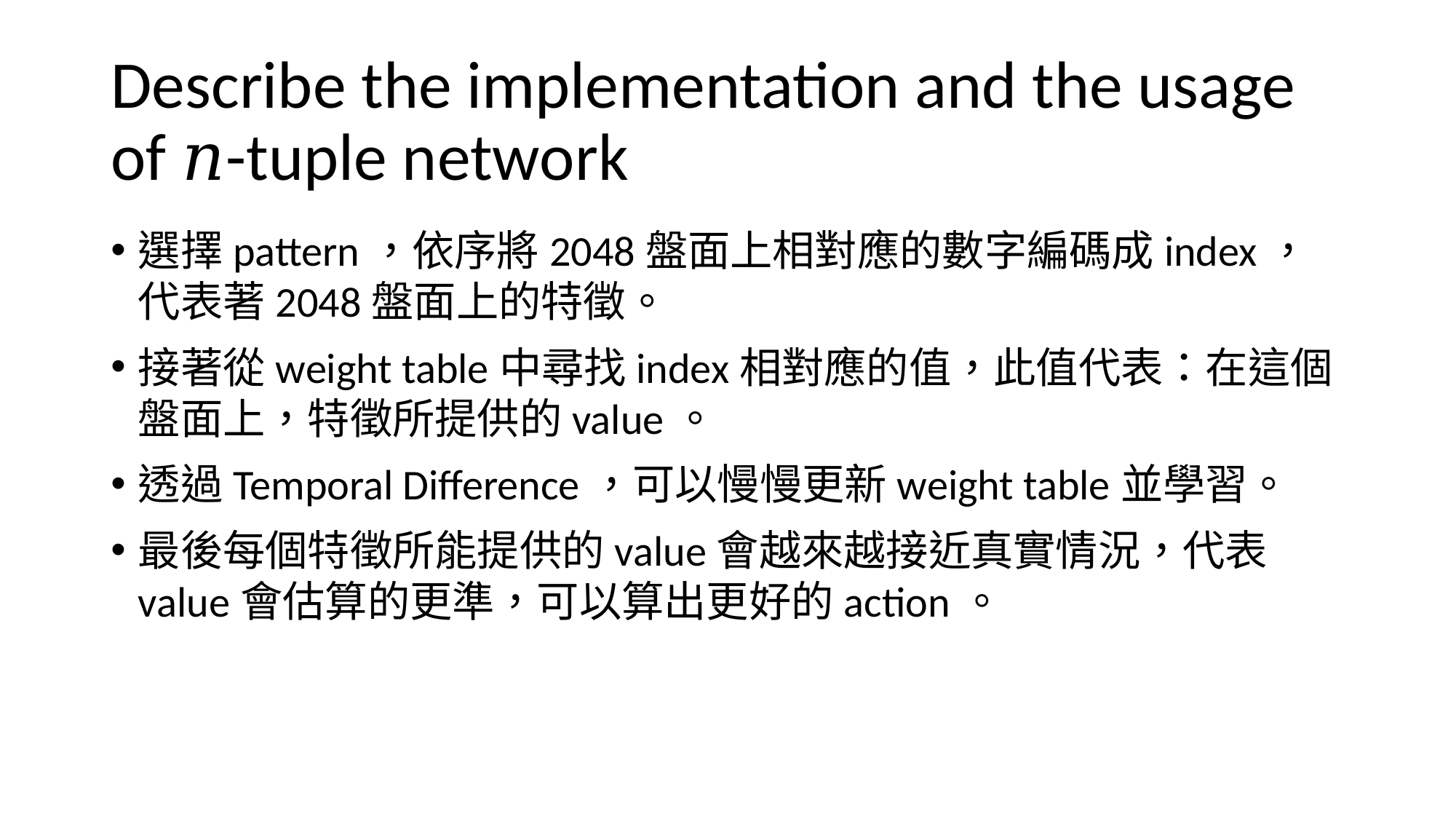

# Describe the implementation and the usage of 𝑛-tuple network
選擇pattern，依序將2048盤面上相對應的數字編碼成index，代表著2048盤面上的特徵。
接著從weight table中尋找index相對應的值，此值代表：在這個盤面上，特徵所提供的value。
透過Temporal Difference，可以慢慢更新weight table並學習。
最後每個特徵所能提供的value會越來越接近真實情況，代表value會估算的更準，可以算出更好的action。